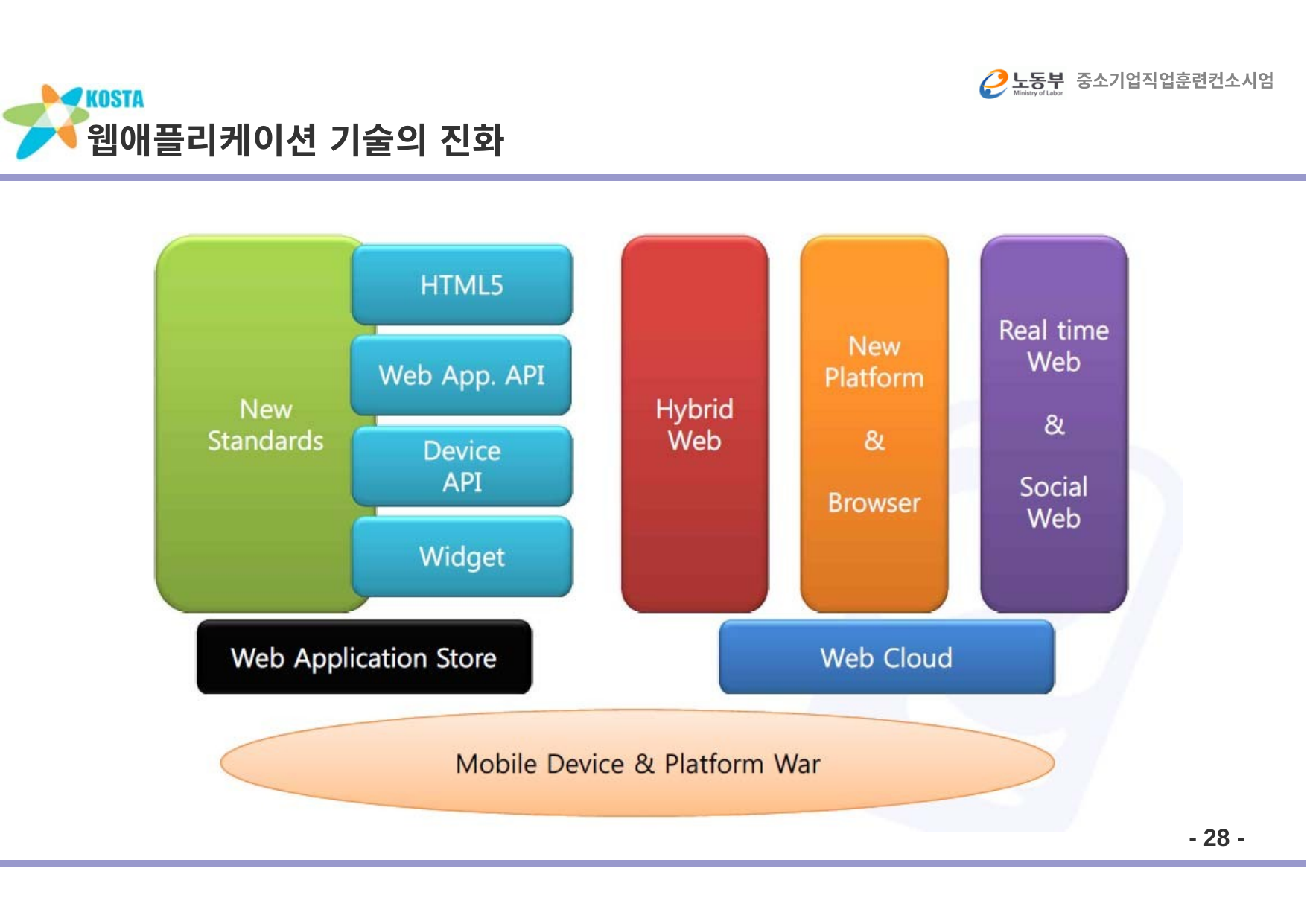

중소기업직업훈련컨소시엄
# 웹애플리케이션 기술의 진화

- 28 -